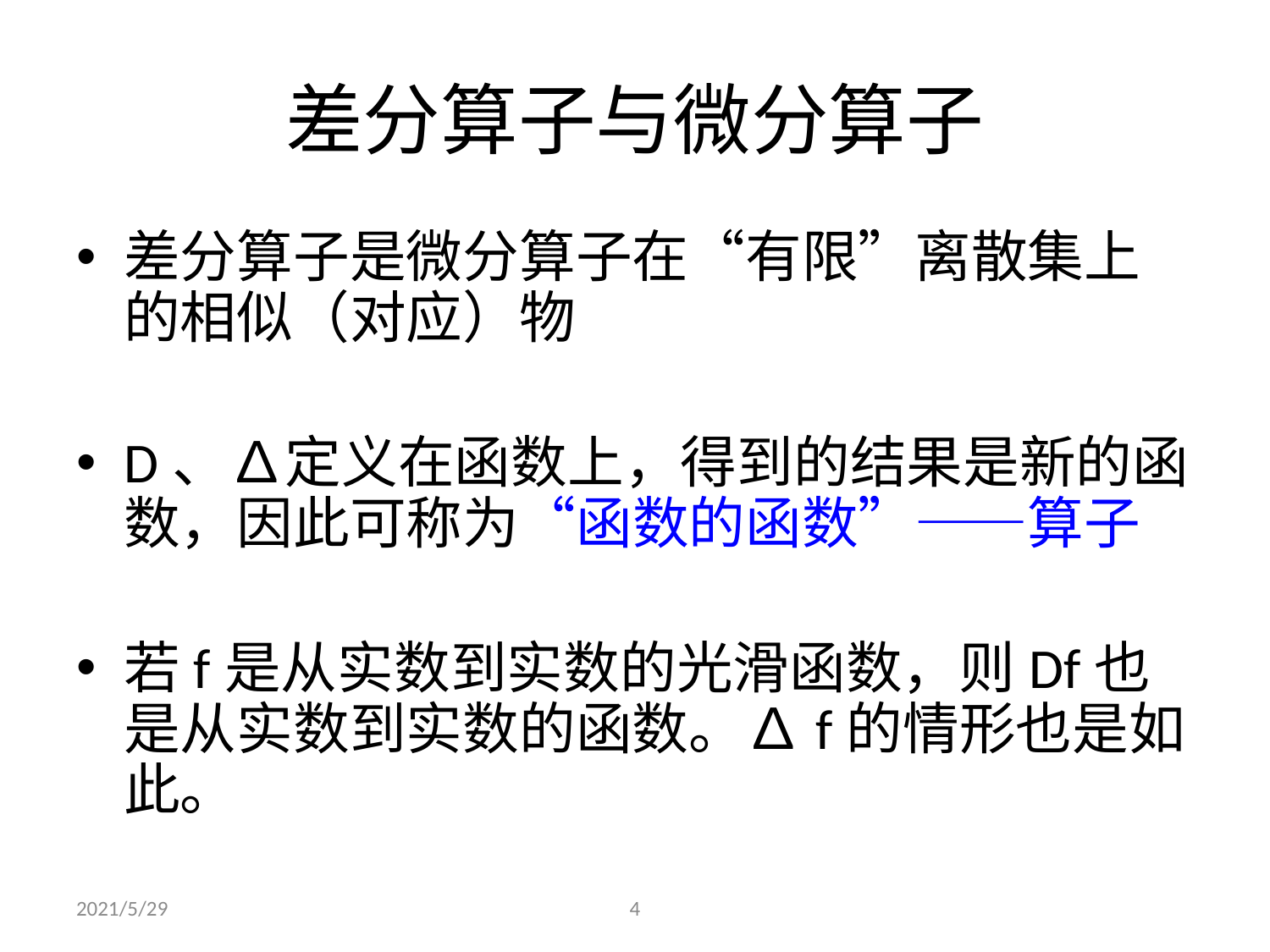

# 差分算子与微分算子
差分算子是微分算子在“有限”离散集上的相似（对应）物

D、∆定义在函数上，得到的结果是新的函数，因此可称为“函数的函数”——算子

若f是从实数到实数的光滑函数，则Df也是从实数到实数的函数。∆f的情形也是如此。

2021/5/29
4